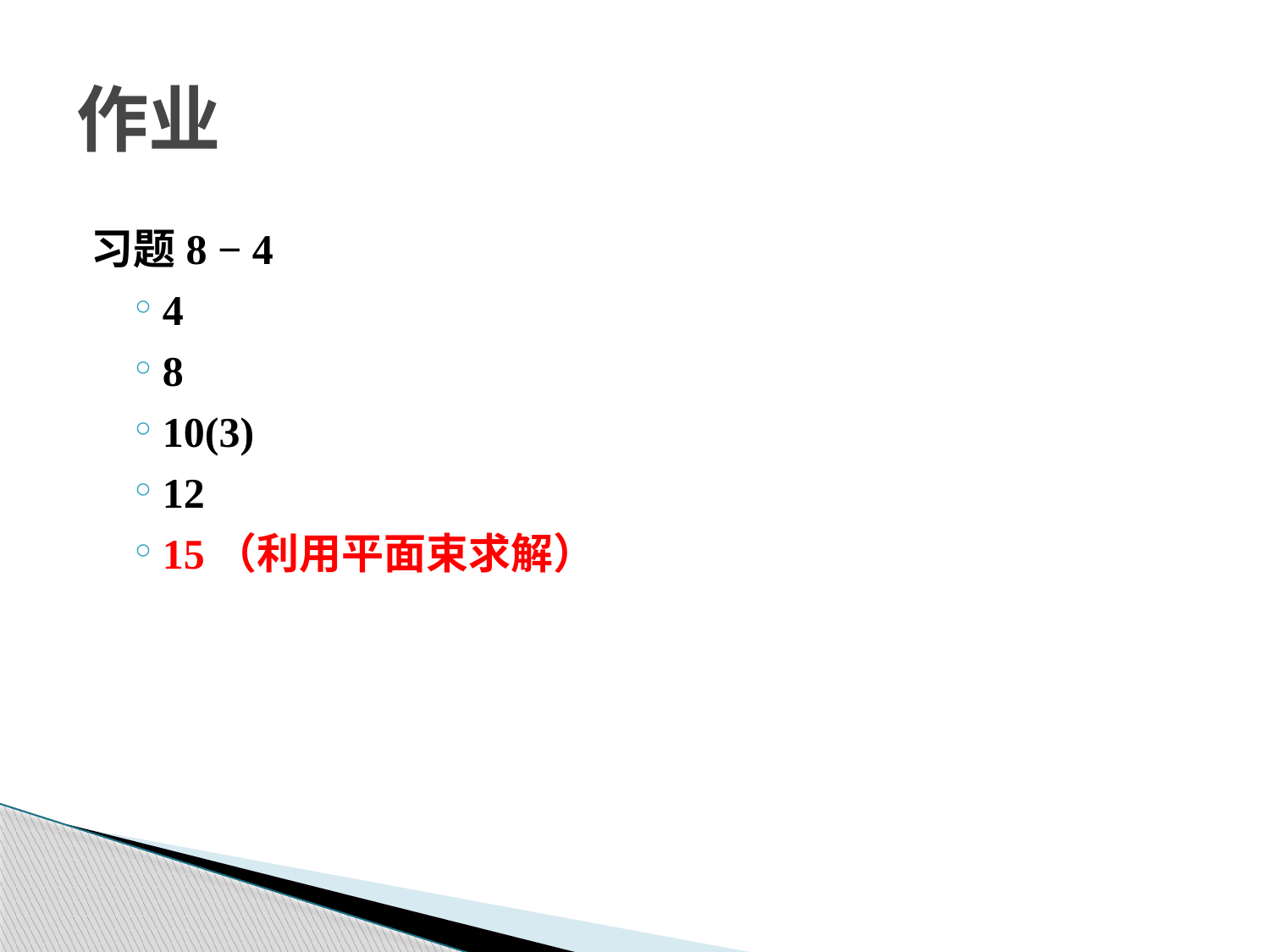

# 作业
习题8 − 4
4
8
10(3)
12
15（利用平面束求解）